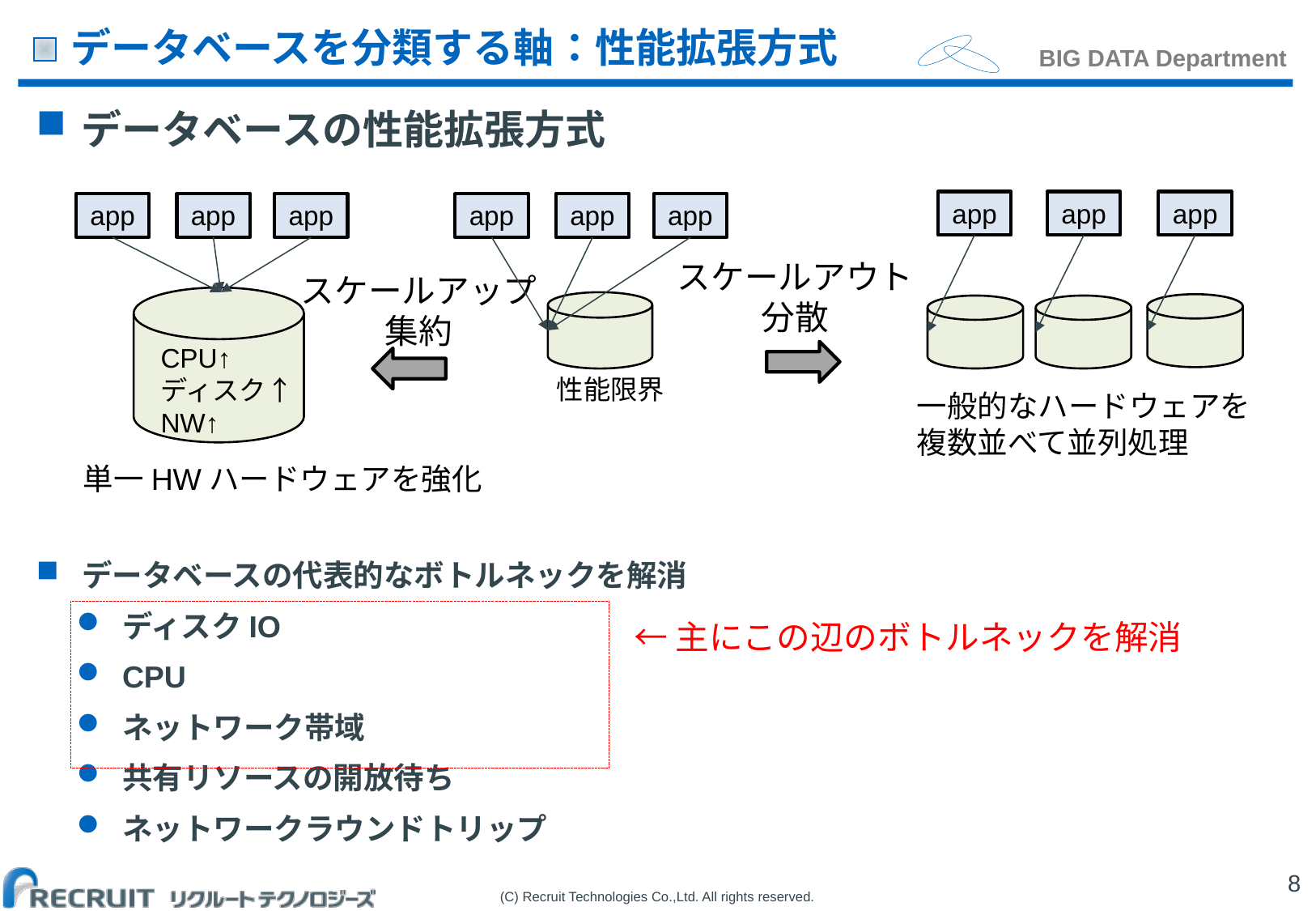

# データベースを分類する軸：性能拡張方式
データベースの性能拡張方式
app
app
app
app
app
app
app
app
app
スケールアウト
分散

スケールアップ
集約

CPU↑
ディスク↑
NW↑

性能限界
一般的なハードウェアを複数並べて並列処理
単一HWハードウェアを強化
データベースの代表的なボトルネックを解消
ディスクIO
CPU
ネットワーク帯域
共有リソースの開放待ち
ネットワークラウンドトリップ

←主にこの辺のボトルネックを解消
8